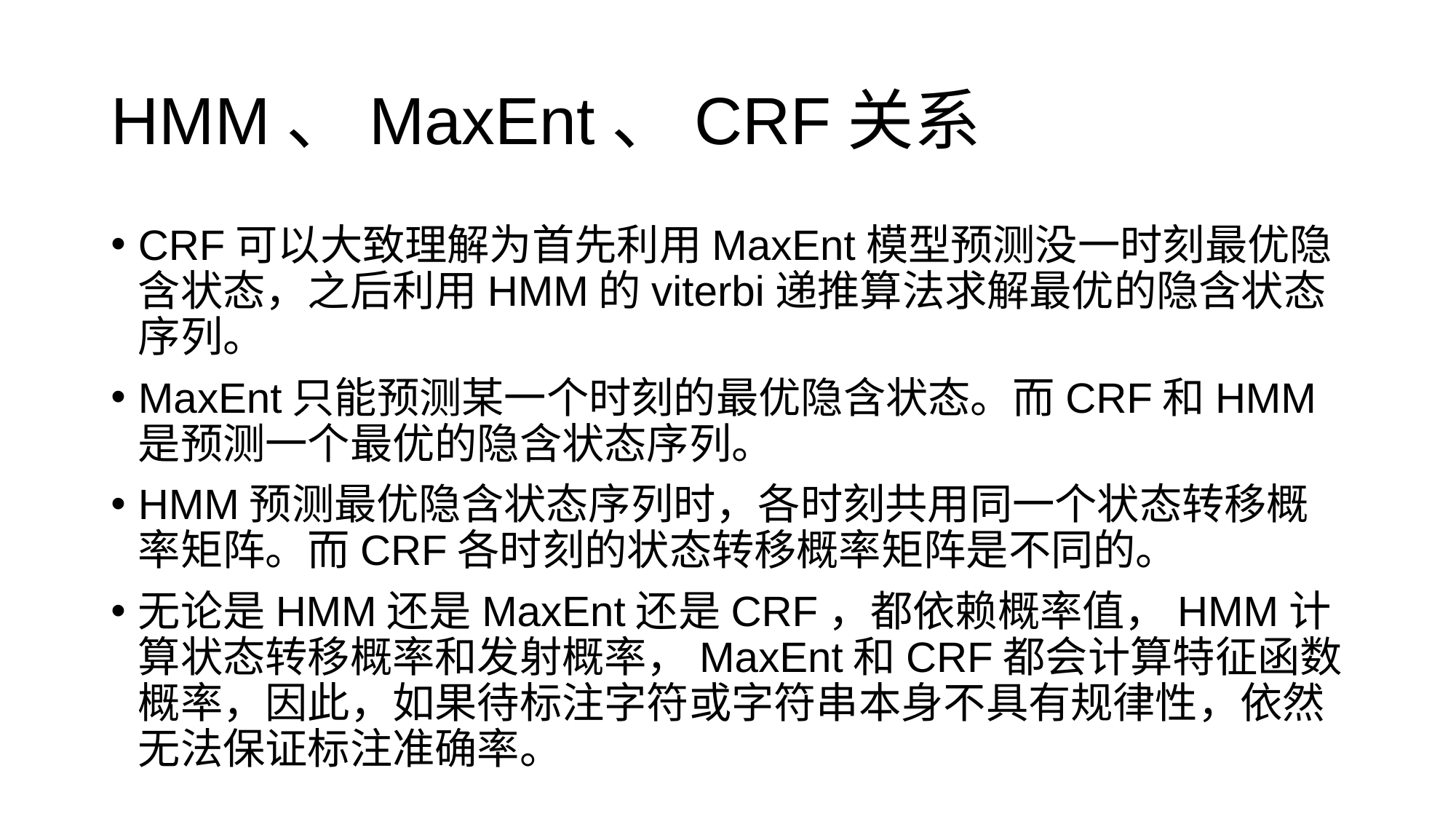

# HMM、MaxEnt、CRF关系
CRF可以大致理解为首先利用MaxEnt模型预测没一时刻最优隐含状态，之后利用HMM的viterbi递推算法求解最优的隐含状态序列。
MaxEnt只能预测某一个时刻的最优隐含状态。而CRF和HMM是预测一个最优的隐含状态序列。
HMM预测最优隐含状态序列时，各时刻共用同一个状态转移概率矩阵。而CRF各时刻的状态转移概率矩阵是不同的。
无论是HMM还是MaxEnt还是CRF，都依赖概率值，HMM计算状态转移概率和发射概率，MaxEnt和CRF都会计算特征函数概率，因此，如果待标注字符或字符串本身不具有规律性，依然无法保证标注准确率。